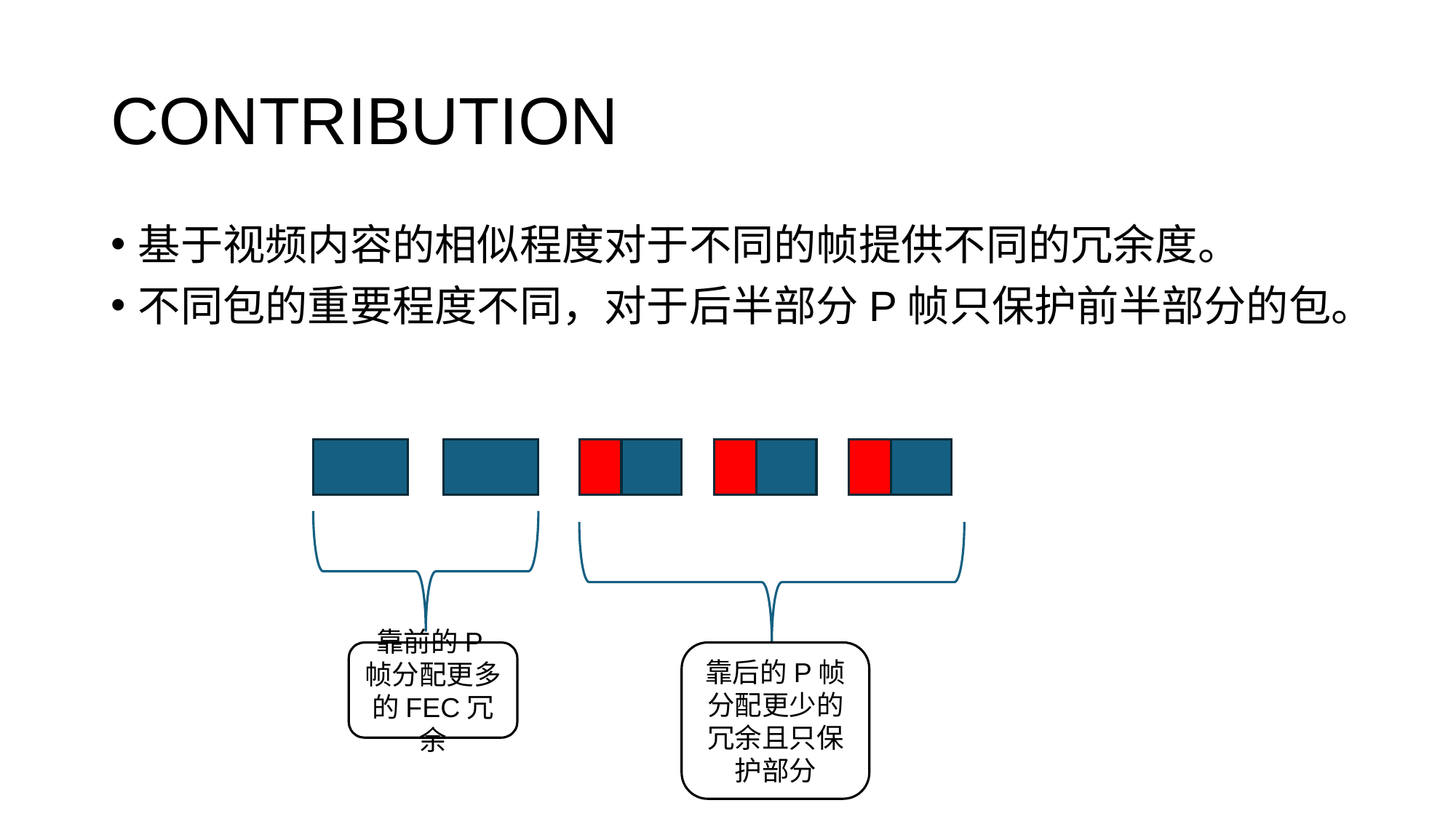

# CONTRIBUTION
基于视频内容的相似程度对于不同的帧提供不同的冗余度。
不同包的重要程度不同，对于后半部分P帧只保护前半部分的包。

靠前的P帧分配更多的FEC冗余
靠后的P帧分配更少的冗余且只保护部分